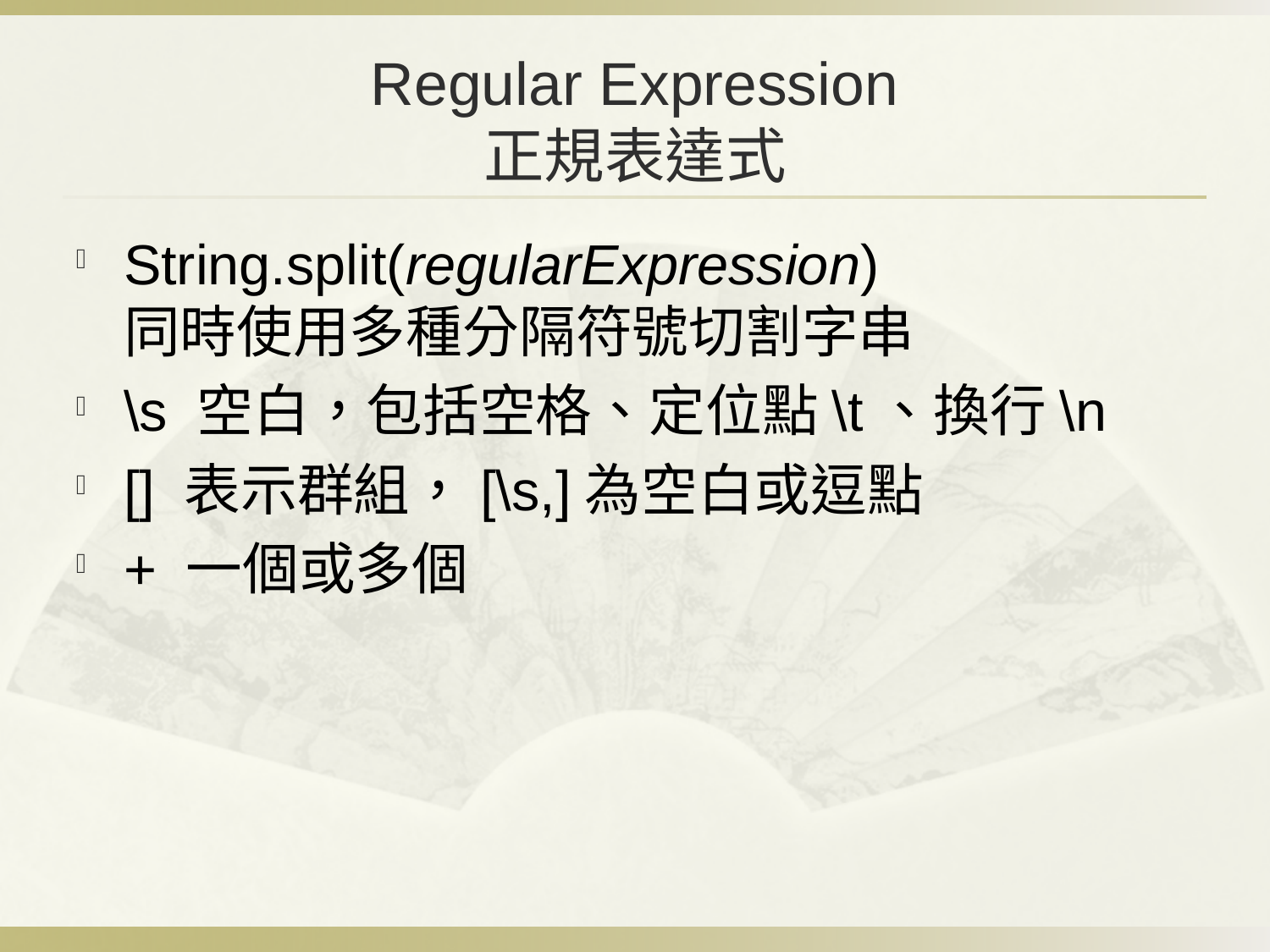

# Regular Expression 正規表達式
String.split(regularExpression)
同時使用多種分隔符號切割字串
\s 空白，包括空格、定位點\t、換行\n
[] 表示群組，[\s,]為空白或逗點
+ 一個或多個